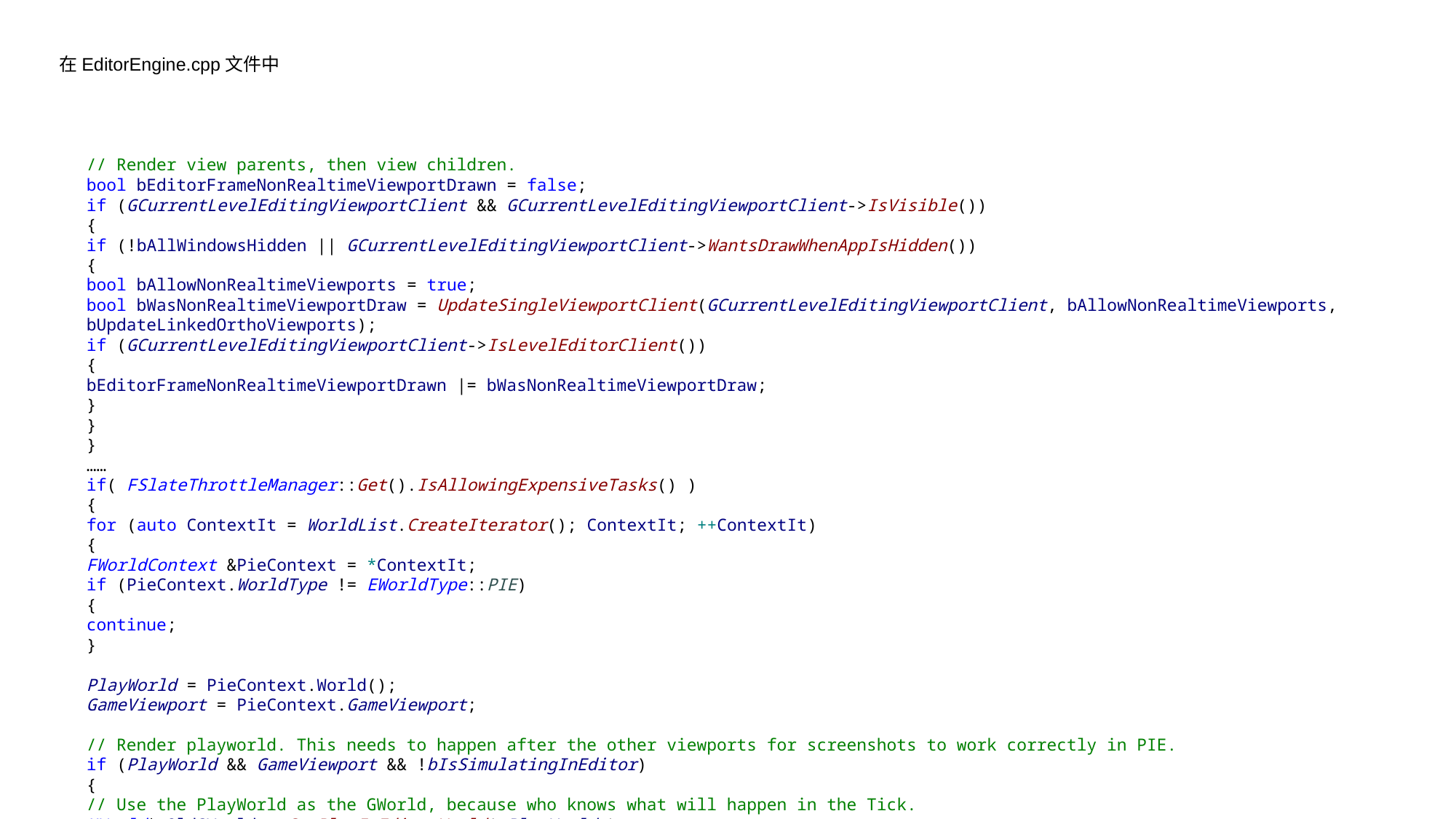

在EditorEngine.cpp文件中
// Render view parents, then view children.
bool bEditorFrameNonRealtimeViewportDrawn = false;
if (GCurrentLevelEditingViewportClient && GCurrentLevelEditingViewportClient->IsVisible())
{
if (!bAllWindowsHidden || GCurrentLevelEditingViewportClient->WantsDrawWhenAppIsHidden())
{
bool bAllowNonRealtimeViewports = true;
bool bWasNonRealtimeViewportDraw = UpdateSingleViewportClient(GCurrentLevelEditingViewportClient, bAllowNonRealtimeViewports, bUpdateLinkedOrthoViewports);
if (GCurrentLevelEditingViewportClient->IsLevelEditorClient())
{
bEditorFrameNonRealtimeViewportDrawn |= bWasNonRealtimeViewportDraw;
}
}
}
……
if( FSlateThrottleManager::Get().IsAllowingExpensiveTasks() )
{
for (auto ContextIt = WorldList.CreateIterator(); ContextIt; ++ContextIt)
{
FWorldContext &PieContext = *ContextIt;
if (PieContext.WorldType != EWorldType::PIE)
{
continue;
}

PlayWorld = PieContext.World();
GameViewport = PieContext.GameViewport;

// Render playworld. This needs to happen after the other viewports for screenshots to work correctly in PIE.
if (PlayWorld && GameViewport && !bIsSimulatingInEditor)
{
// Use the PlayWorld as the GWorld, because who knows what will happen in the Tick.
UWorld* OldGWorld = SetPlayInEditorWorld( PlayWorld );

// Render everything.
GameViewport->LayoutPlayers();
check(GameViewport->Viewport);
GameViewport->Viewport->Draw();

// Pop the world
RestoreEditorWorld( OldGWorld );
}
}
}